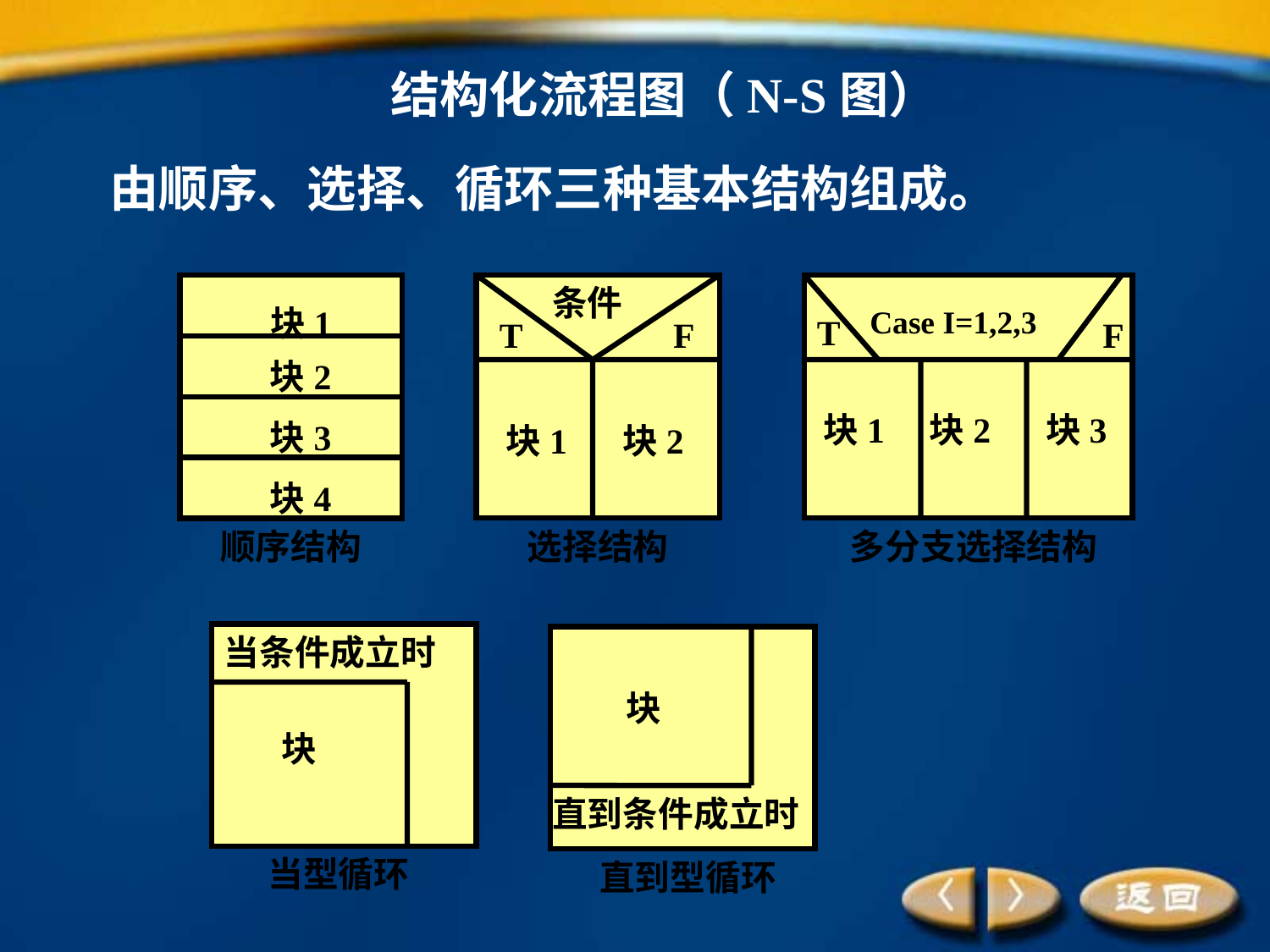

结构化流程图（N-S图）
由顺序、选择、循环三种基本结构组成。

块1

块2

块3

块4
顺序结构

条件

T                 F

块1
块2
选择结构

Case I=1,2,3
T
F

块1
块2
块3
多分支选择结构

当条件成立时

块
当型循环

块
直到条件成立时

直到型循环